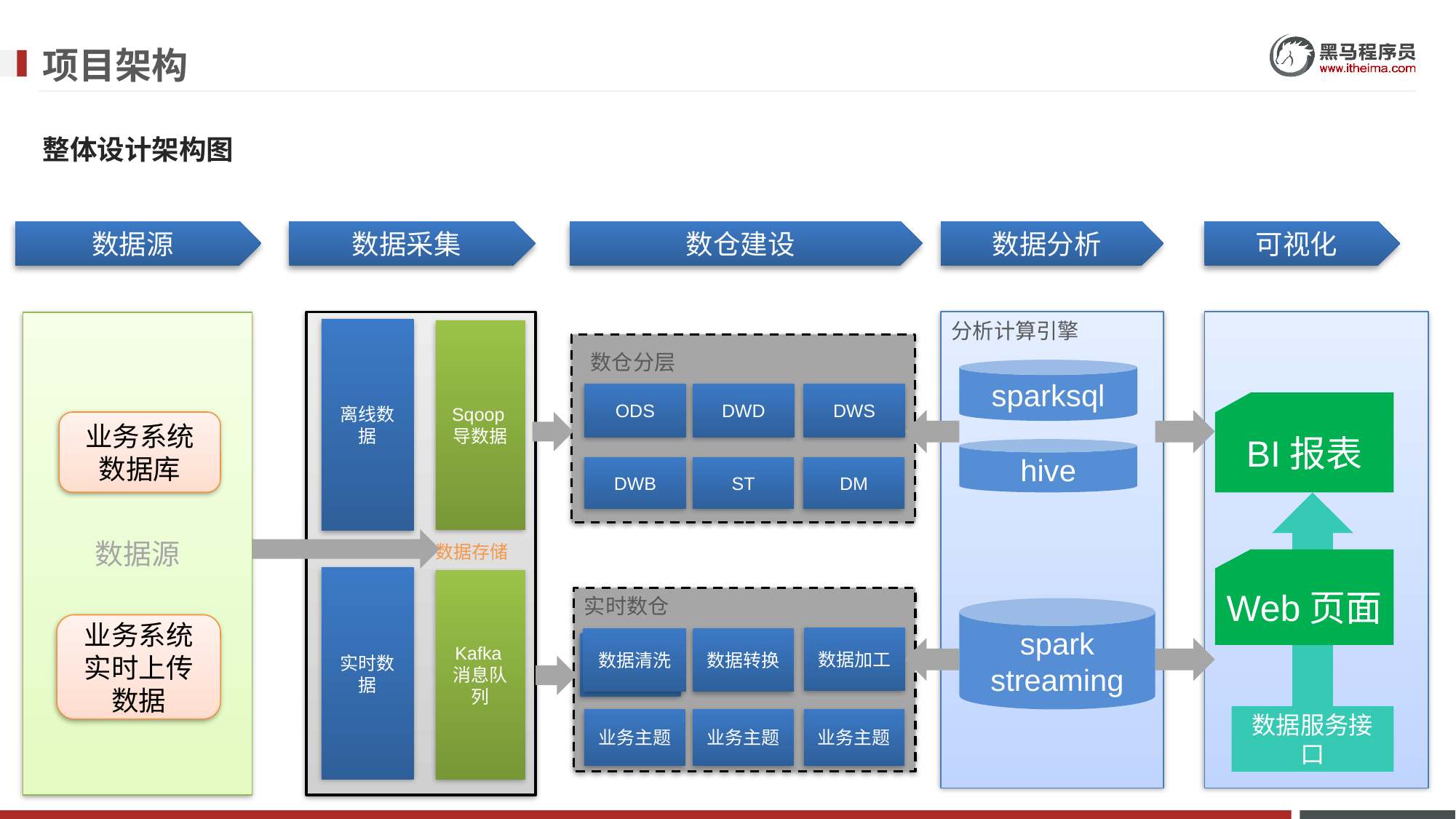

项目架构
整体设计架构图
数据源
数据采集
数仓建设
数据分析
可视化

分析计算引擎
sparksql
hive

数据源
业务系统数据库

离线数据
Sqoop导数据

ODS
DWD
DWS
DWB
ST
DM
数仓分层
BI报表

数据服务接口

数据存储
Web页面
实时数据
Kafka消息队列

数据加工
数据转换
数据清洗
业务主题
业务主题
业务主题
实时数仓
spark
streaming
业务系统实时上传数据
数据清洗